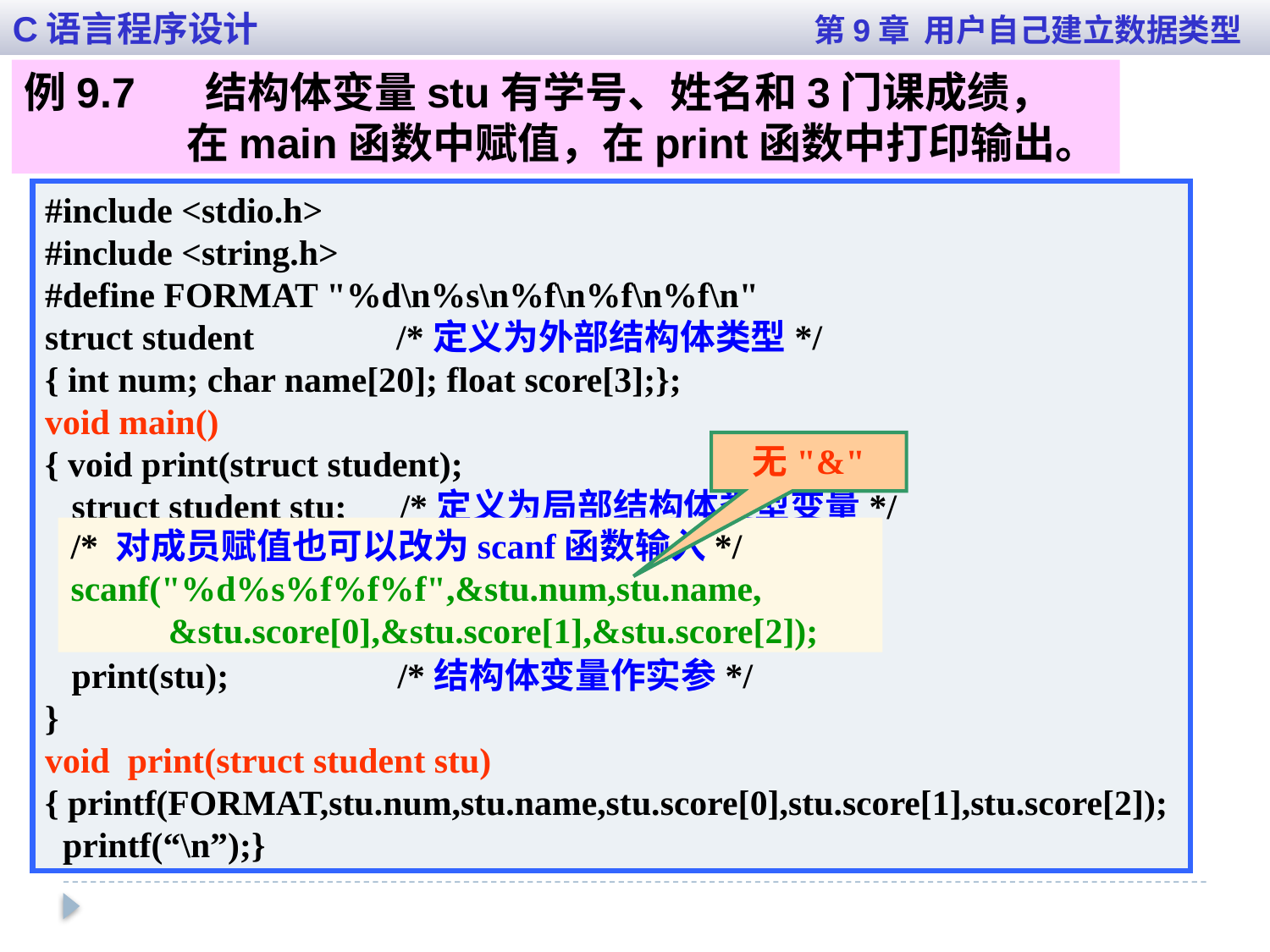

C语言程序设计                                                                     第9章  用户自己建立数据类型
例9.7     结构体变量stu有学号、姓名和3门课成绩，
                在main函数中赋值，在print函数中打印输出。
#include <stdio.h>
#include <string.h>
#define FORMAT "%d\n%s\n%f\n%f\n%f\n"
struct student                /*定义为外部结构体类型*/
{ int num; char name[20]; float score[3];};
void main()
{ void print(struct student);
   struct student stu;      /*定义为局部结构体类型变量*/
   stu.num=12345;
   strcpy(stu.name,"Li Li");
   stu.score[0]=67.5;stu.score[1]=89;stu.score[2]=78.6;
   print(stu);                   /*结构体变量作实参*/
}
void  print(struct student stu)
{ printf(FORMAT,stu.num,stu.name,stu.score[0],stu.score[1],stu.score[2]);
  printf(“\n”);}
无"&"
/* 对成员赋值也可以改为scanf函数输入*/
scanf("%d%s%f%f%f",&stu.num,stu.name,
           &stu.score[0],&stu.score[1],&stu.score[2]);